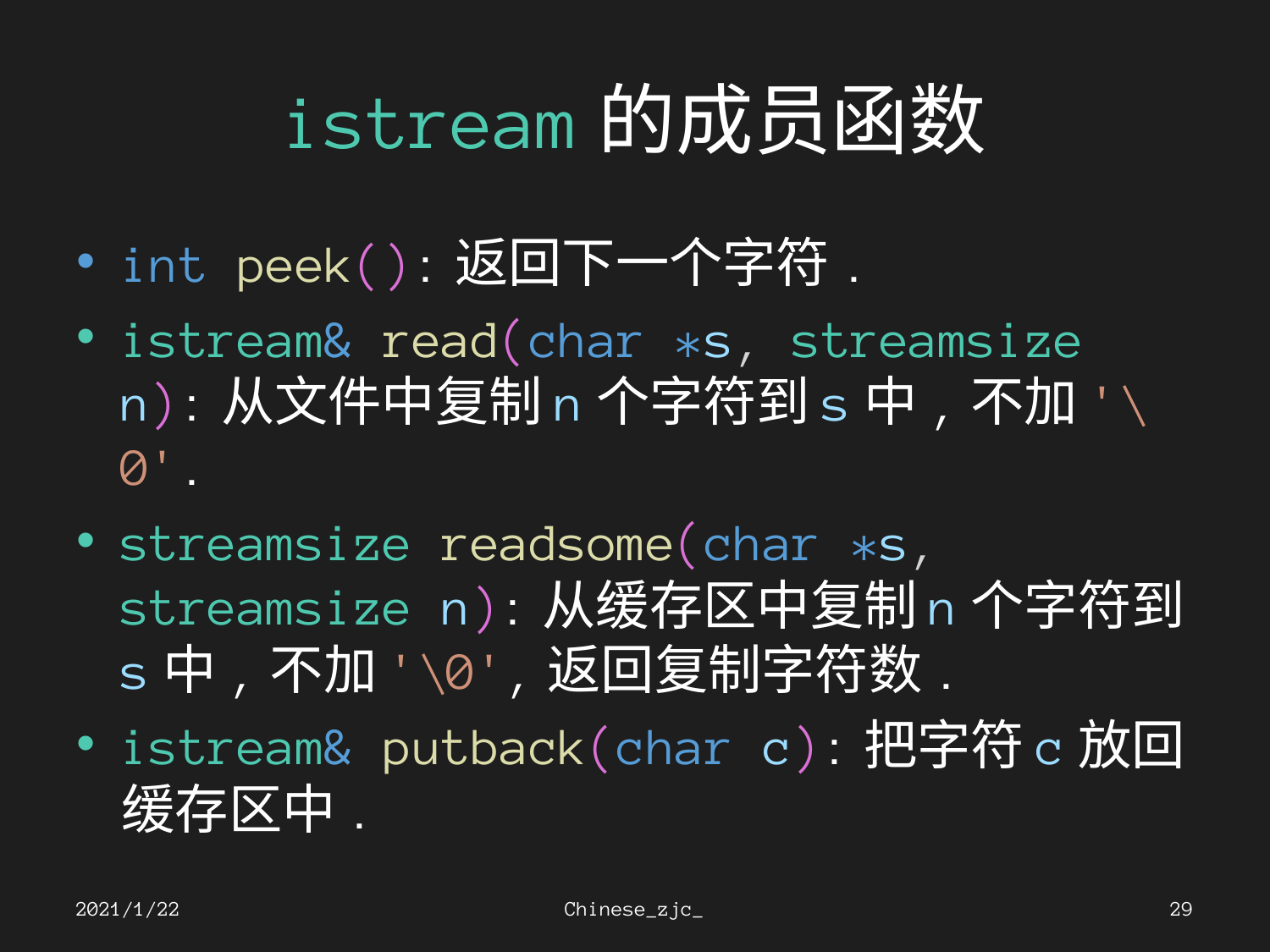

# istream的成员函数
int peek():返回下一个字符.
istream& read(char *s, streamsize n):从文件中复制n个字符到s中,不加'\0'.
streamsize readsome(char *s, streamsize n):从缓存区中复制n个字符到s中,不加'\0',返回复制字符数.
istream& putback(char c):把字符c放回缓存区中.

2021/1/22
Chinese_zjc_
29